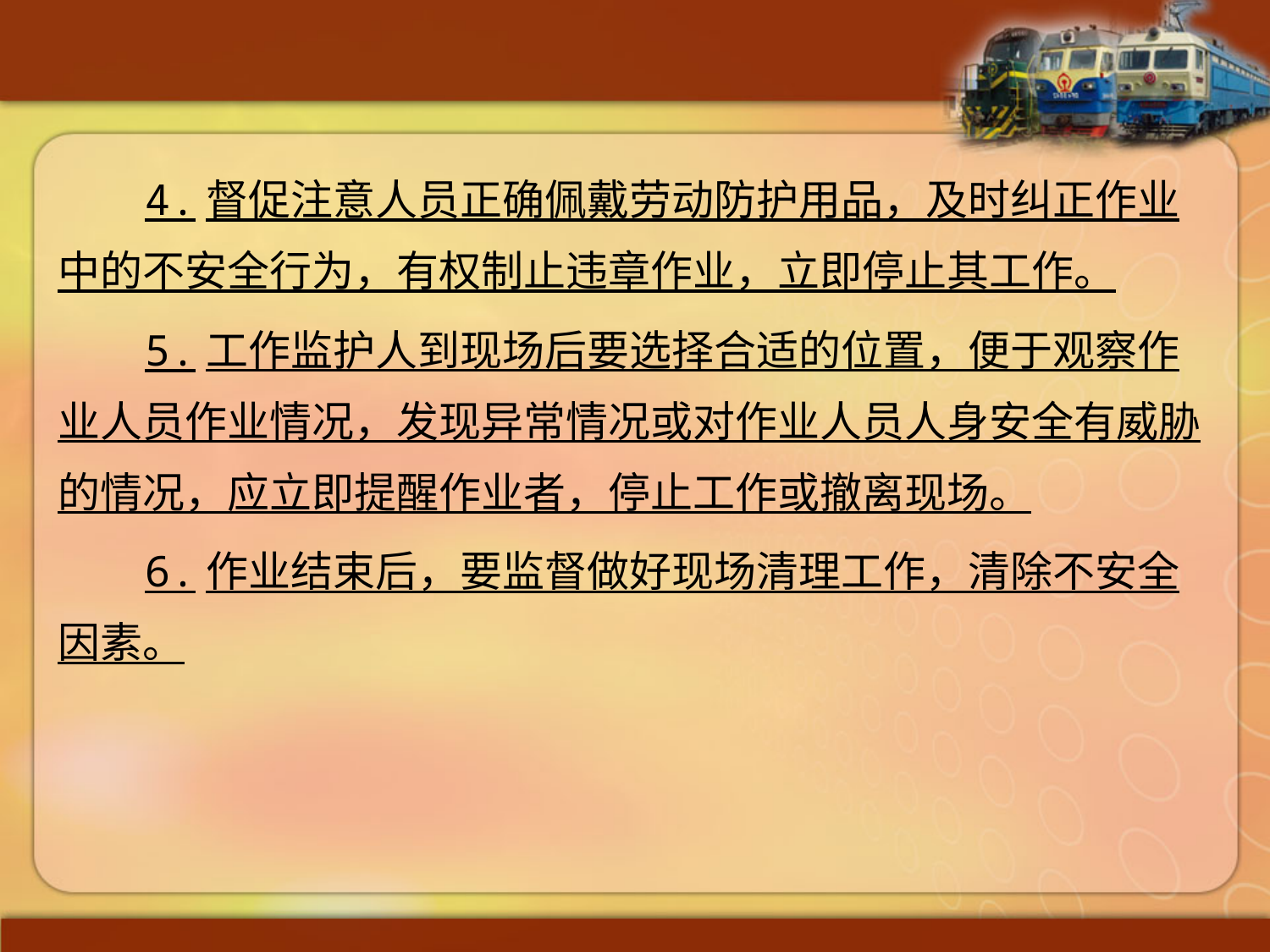

#
4.督促注意人员正确佩戴劳动防护用品，及时纠正作业中的不安全行为，有权制止违章作业，立即停止其工作。
5.工作监护人到现场后要选择合适的位置，便于观察作业人员作业情况，发现异常情况或对作业人员人身安全有威胁的情况，应立即提醒作业者，停止工作或撤离现场。
6.作业结束后，要监督做好现场清理工作，清除不安全因素。